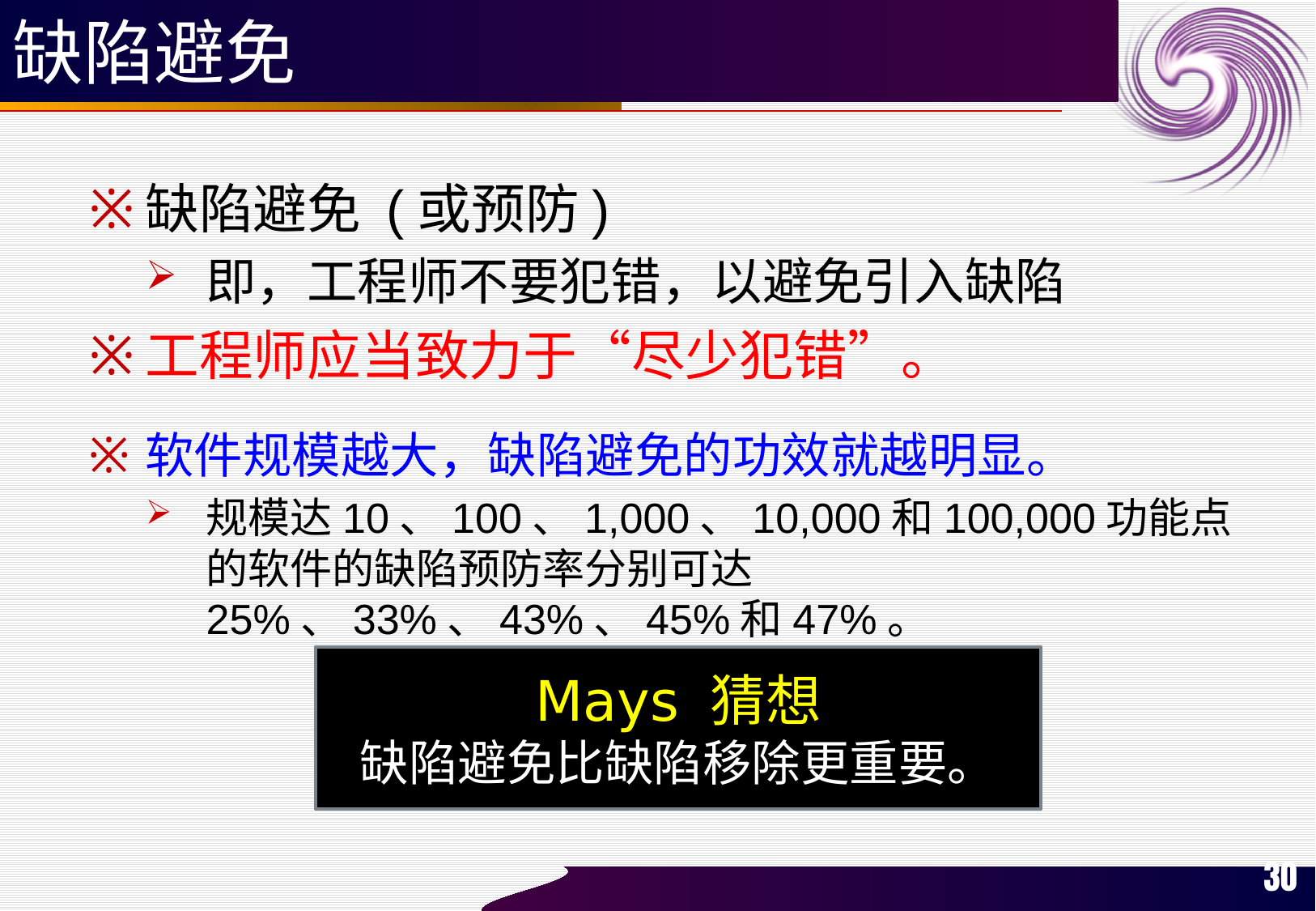

# 缺陷避免
缺陷避免 (或预防)
即，工程师不要犯错，以避免引入缺陷
工程师应当致力于“尽少犯错”。

软件规模越大，缺陷避免的功效就越明显。
规模达10、100、1,000、10,000和100,000功能点的软件的缺陷预防率分别可达25%、33%、43%、45%和47%。
Mays 猜想
缺陷避免比缺陷移除更重要。
30